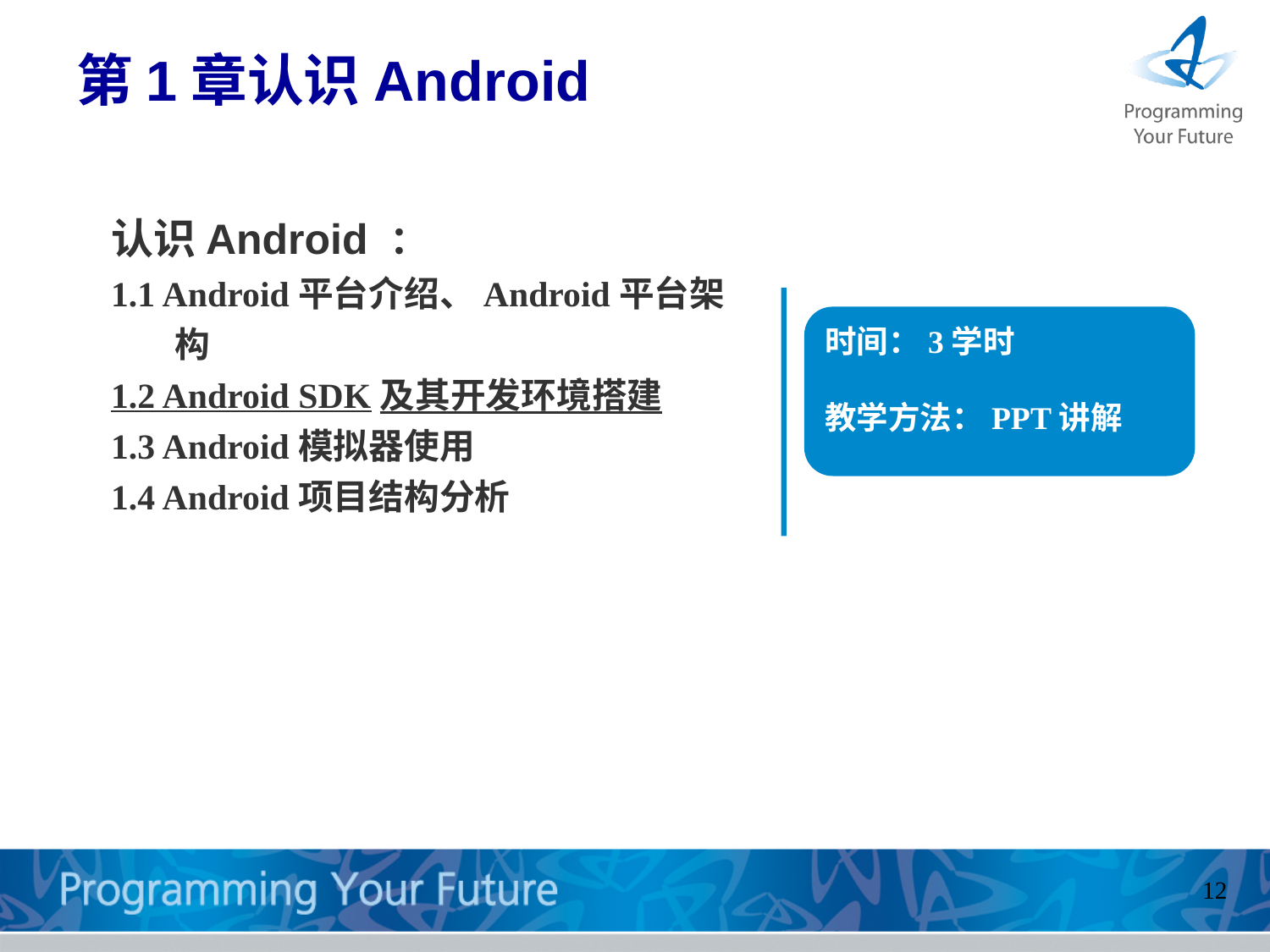

# 第1章认识Android
认识Android ：
1.1 Android平台介绍、Android平台架构
1.2 Android SDK及其开发环境搭建
1.3 Android模拟器使用
1.4 Android项目结构分析

时间：3学时

教学方法：PPT讲解